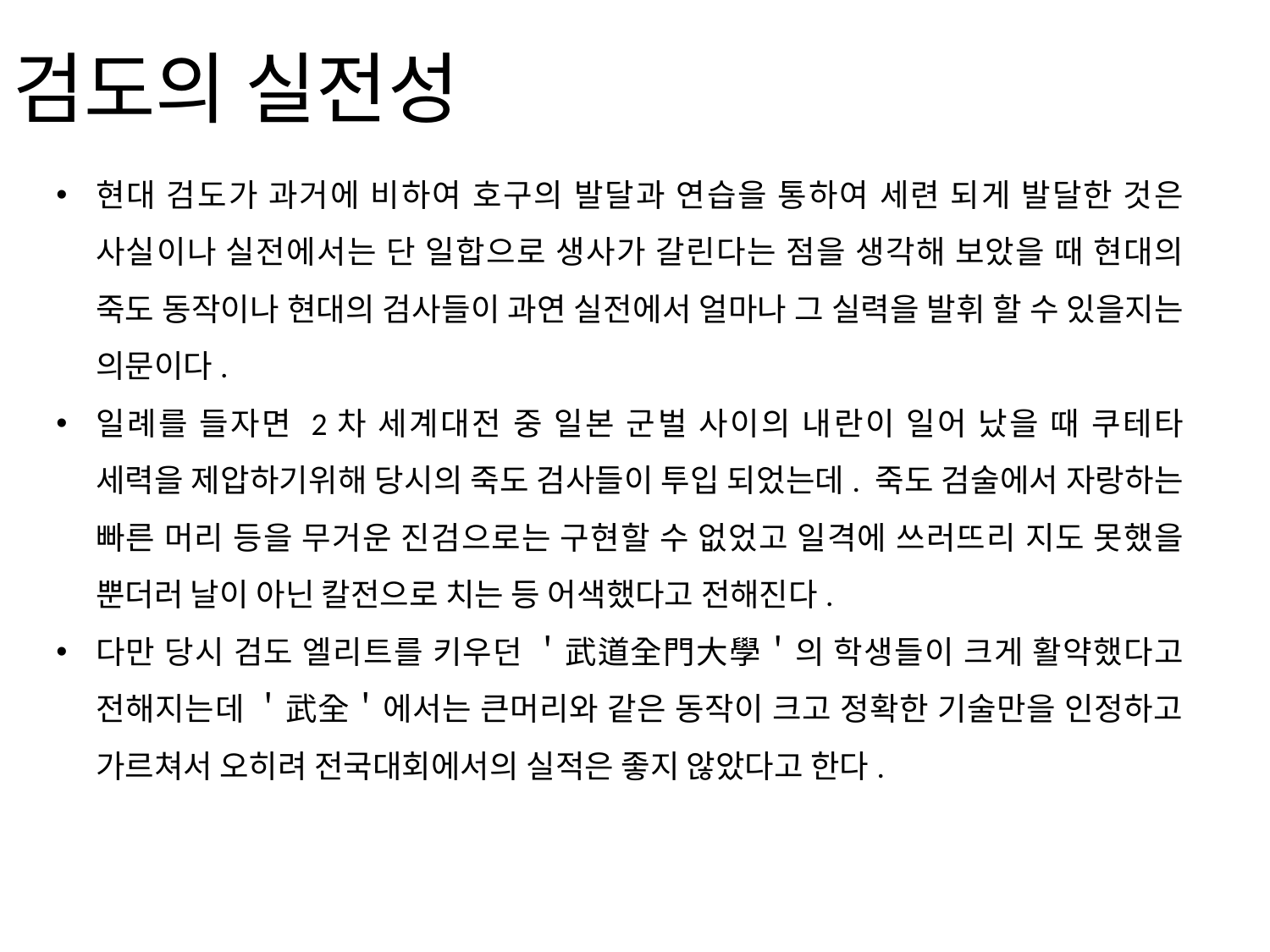

# 검도의 실전성
현대 검도가 과거에 비하여 호구의 발달과 연습을 통하여 세련 되게 발달한 것은 사실이나 실전에서는 단 일합으로 생사가 갈린다는 점을 생각해 보았을 때 현대의 죽도 동작이나 현대의 검사들이 과연 실전에서 얼마나 그 실력을 발휘 할 수 있을지는 의문이다.
일례를 들자면 2차 세계대전 중 일본 군벌 사이의 내란이 일어 났을 때 쿠테타 세력을 제압하기위해 당시의 죽도 검사들이 투입 되었는데. 죽도 검술에서 자랑하는 빠른 머리 등을 무거운 진검으로는 구현할 수 없었고 일격에 쓰러뜨리 지도 못했을 뿐더러 날이 아닌 칼전으로 치는 등 어색했다고 전해진다.
다만 당시 검도 엘리트를 키우던 ＇武道全門大學＇의 학생들이 크게 활약했다고 전해지는데 ＇武全＇에서는 큰머리와 같은 동작이 크고 정확한 기술만을 인정하고 가르쳐서 오히려 전국대회에서의 실적은 좋지 않았다고 한다.